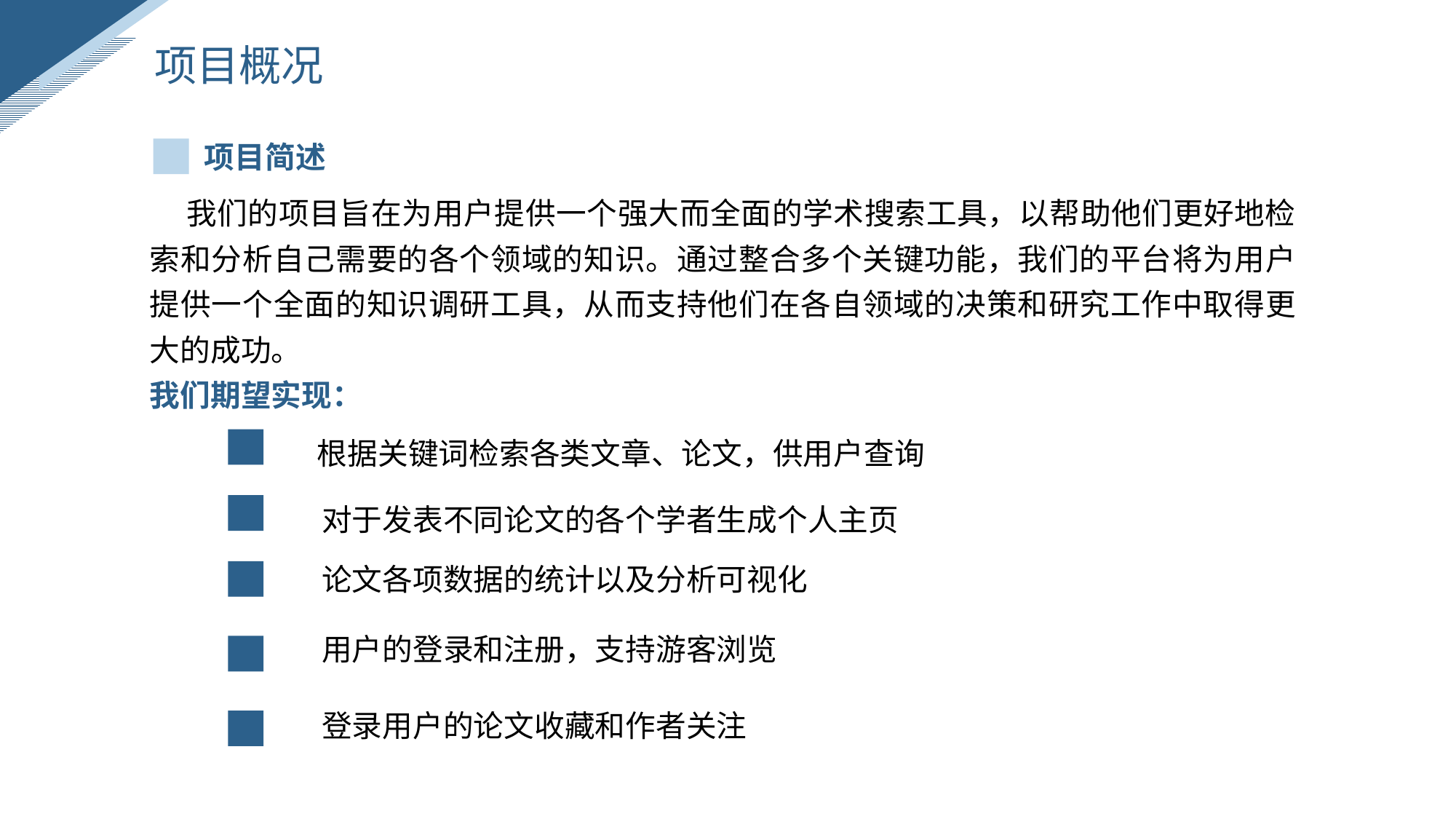

项目概况
项目简述

    我们的项目旨在为用户提供一个强大而全面的学术搜索工具，以帮助他们更好地检索和分析自己需要的各个领域的知识。通过整合多个关键功能，我们的平台将为用户提供一个全面的知识调研工具，从而支持他们在各自领域的决策和研究工作中取得更大的成功。
我们期望实现：
根据关键词检索各类文章、论文，供用户查询

对于发表不同论文的各个学者生成个人主页
论文各项数据的统计以及分析可视化

用户的登录和注册，支持游客浏览

登录用户的论文收藏和作者关注